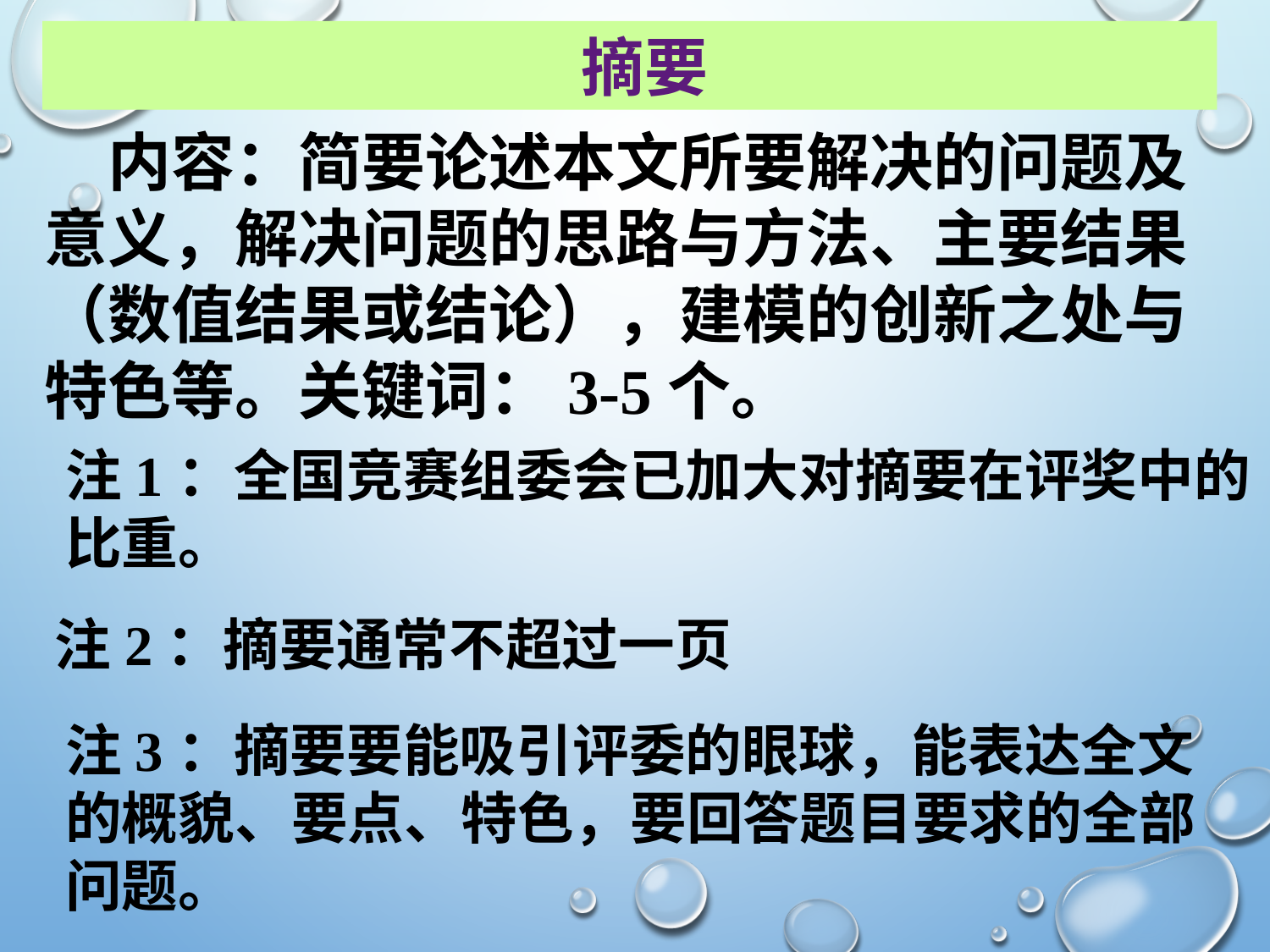

摘要
　内容：简要论述本文所要解决的问题及意义，解决问题的思路与方法、主要结果（数值结果或结论），建模的创新之处与特色等。关键词：3-5个。
注1：全国竞赛组委会已加大对摘要在评奖中的比重。
注2：摘要通常不超过一页
注3：摘要要能吸引评委的眼球，能表达全文的概貌、要点、特色，要回答题目要求的全部问题。